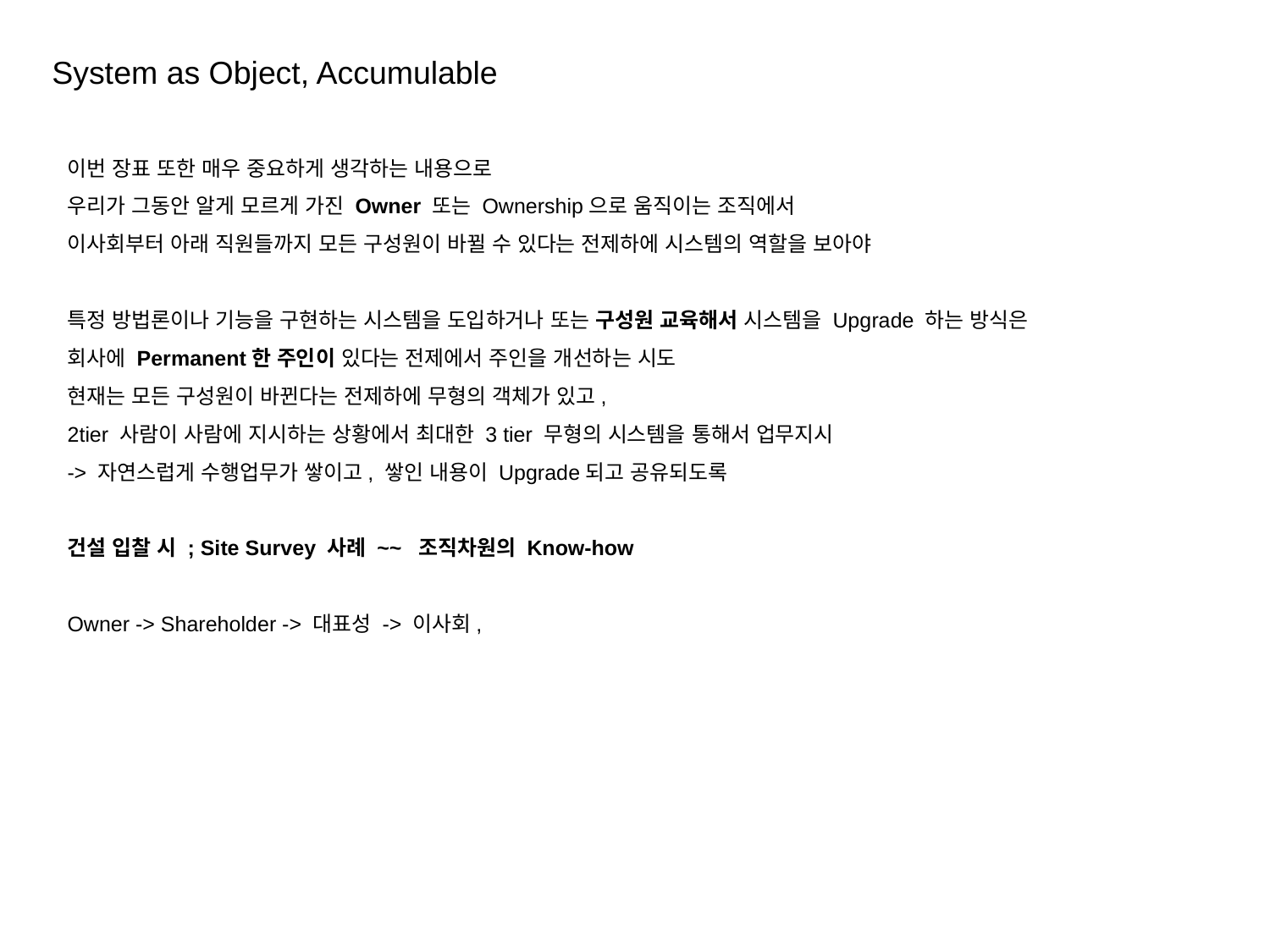

System as Object, Accumulable
이번 장표 또한 매우 중요하게 생각하는 내용으로
우리가 그동안 알게 모르게 가진 Owner 또는 Ownership으로 움직이는 조직에서
이사회부터 아래 직원들까지 모든 구성원이 바뀔 수 있다는 전제하에 시스템의 역할을 보아야

특정 방법론이나 기능을 구현하는 시스템을 도입하거나 또는 구성원 교육해서 시스템을 Upgrade 하는 방식은
회사에 Permanent한 주인이 있다는 전제에서 주인을 개선하는 시도
현재는 모든 구성원이 바뀐다는 전제하에 무형의 객체가 있고,
2tier 사람이 사람에 지시하는 상황에서 최대한 3 tier 무형의 시스템을 통해서 업무지시
-> 자연스럽게 수행업무가 쌓이고, 쌓인 내용이 Upgrade되고 공유되도록

건설 입찰 시 ; Site Survey 사례 ~~  조직차원의 Know-how

Owner -> Shareholder -> 대표성 -> 이사회,